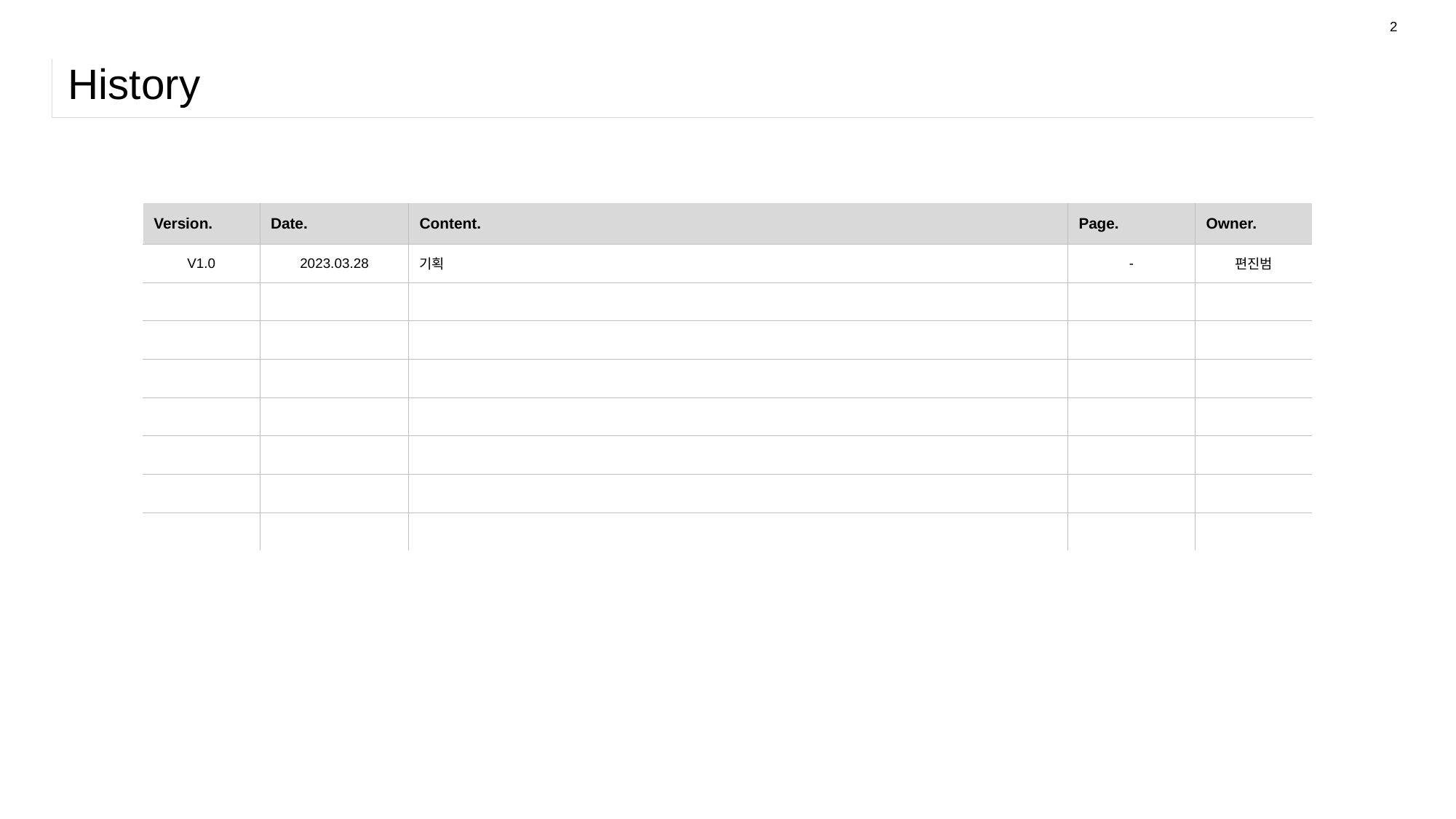

2
# History
| Version. | Date. | Content. | Page. | Owner. |
| --- | --- | --- | --- | --- |
| V1.0 | 2023.03.28 | 기획 | - | 편진범 |
|  |  |  |  |  |
|  |  |  |  |  |
|  |  |  |  |  |
|  |  |  |  |  |
|  |  |  |  |  |
|  |  |  |  |  |
|  |  |  |  |  |